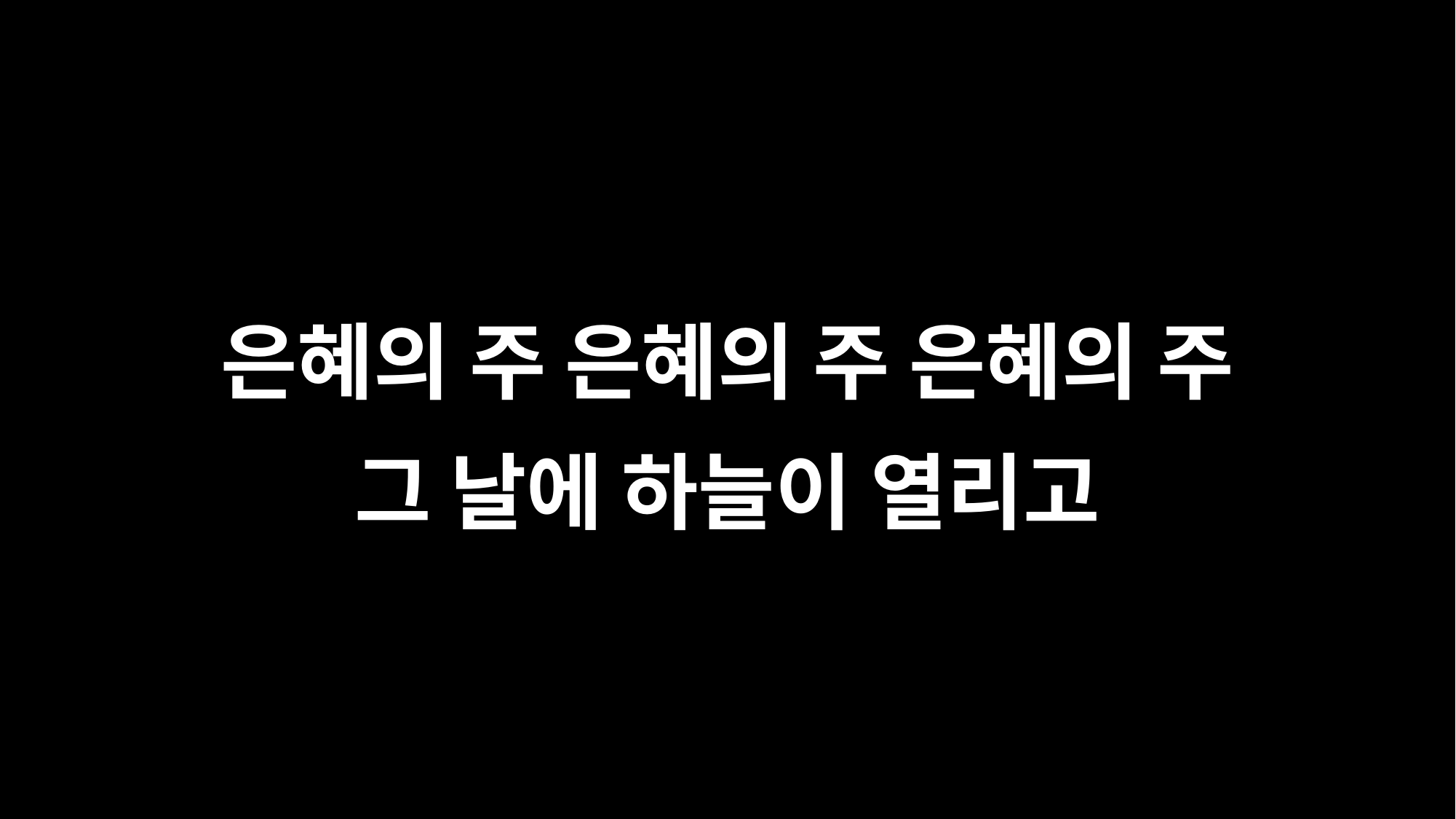

은혜의 주 은혜의 주 은혜의 주
그 날에 하늘이 열리고